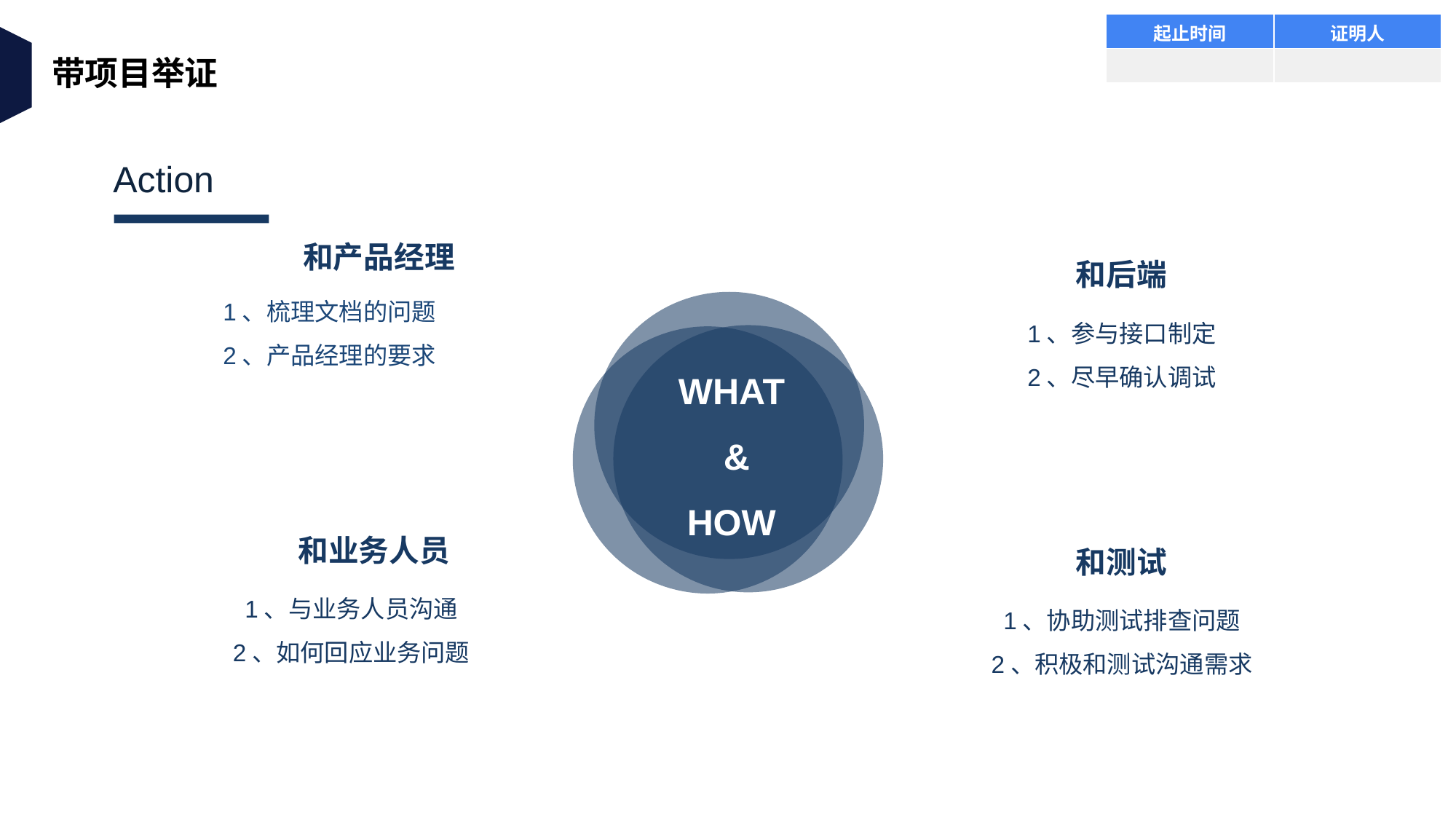

| 起止时间 | 证明人 |
| --- | --- |
|  |  |

带项目举证
Action
和产品经理
1、梳理文档的问题
2、产品经理的要求

和后端
1、参与接口制定
2、尽早确认调试

WHAT
 &
HOW
和业务人员
1、与业务人员沟通
2、如何回应业务问题
和测试
1、协助测试排查问题
2、积极和测试沟通需求